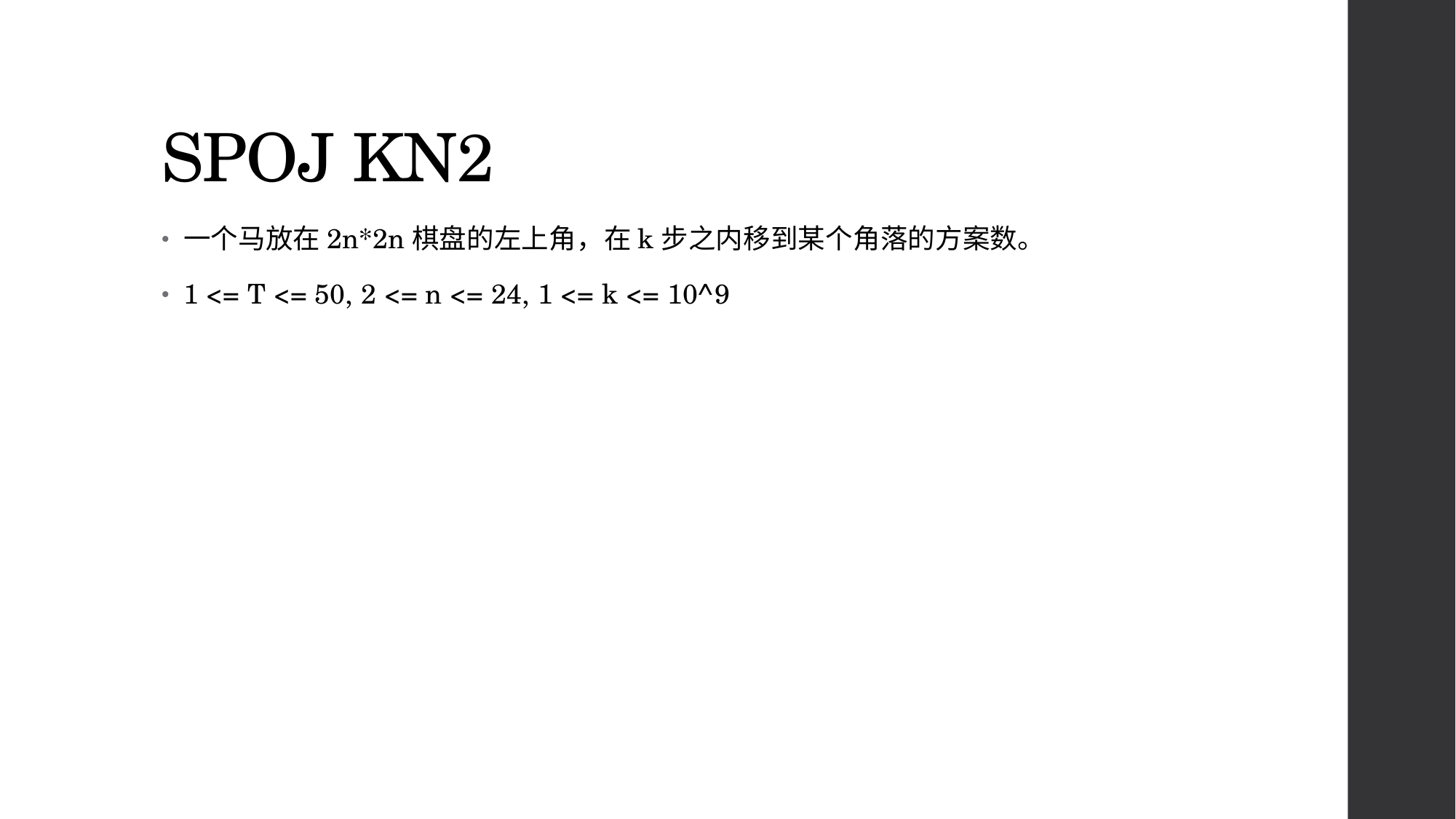

# SPOJ KN2
一个马放在2n*2n棋盘的左上角，在k步之内移到某个角落的方案数。
1 <= T <= 50, 2 <= n <= 24, 1 <= k <= 10^9